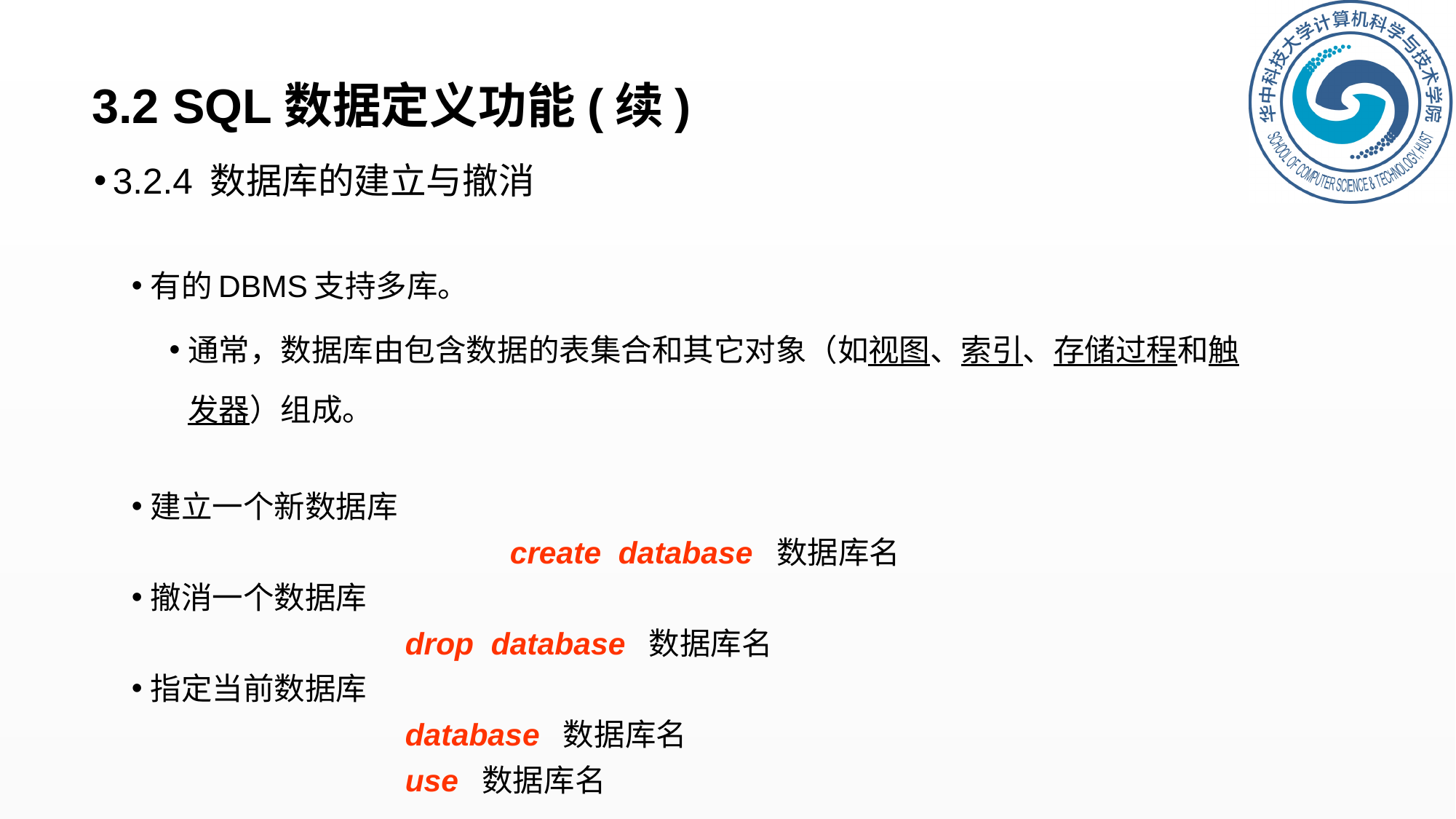

# 3.2 SQL数据定义功能(续)
3.2.4 数据库的建立与撤消

有的DBMS支持多库。
通常，数据库由包含数据的表集合和其它对象（如视图、索引、存储过程和触发器）组成。

建立一个新数据库
create  database  数据库名
撤消一个数据库
                                drop  database  数据库名
指定当前数据库
                                database  数据库名
                                use  数据库名